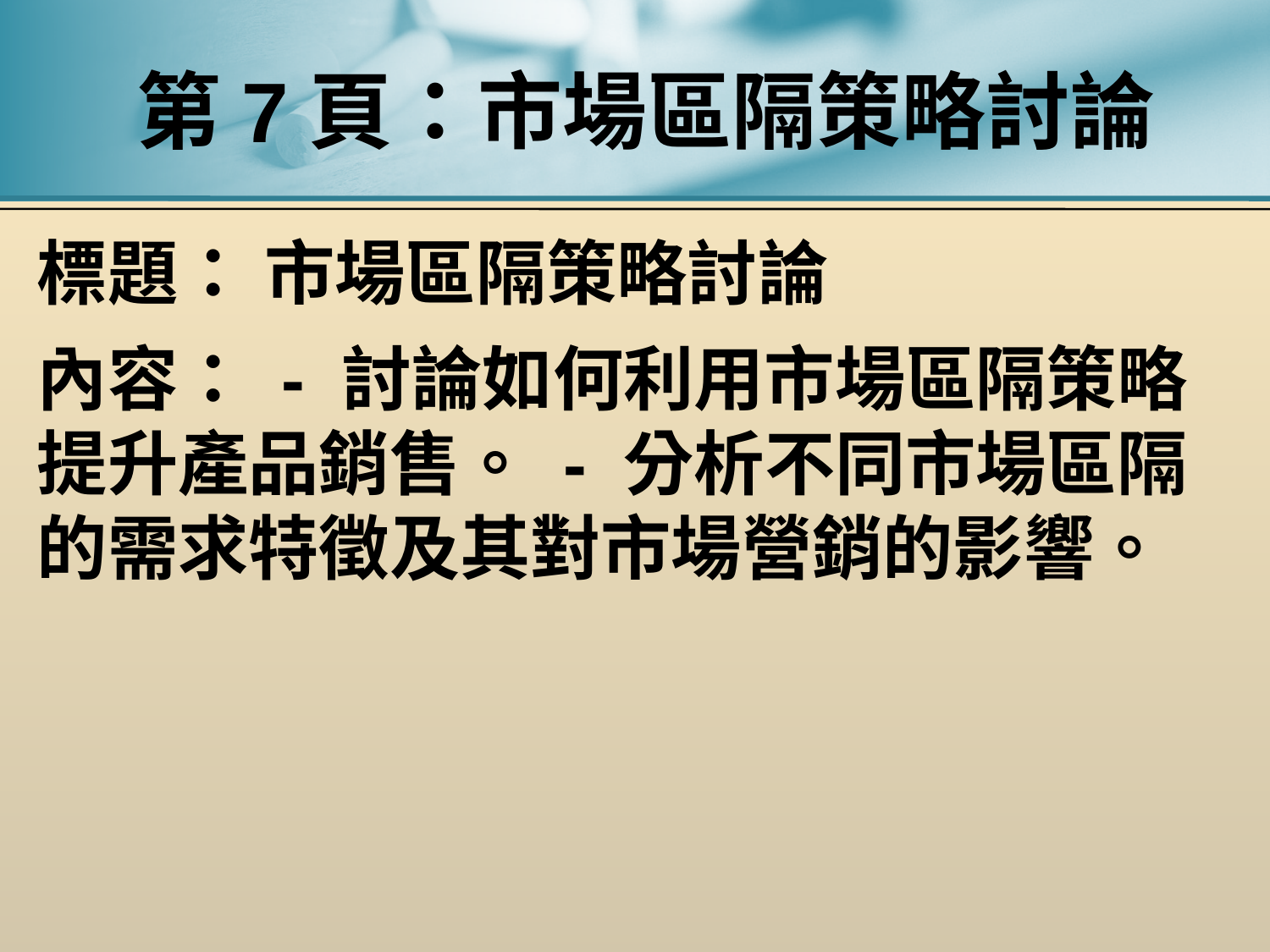

# 第7頁：市場區隔策略討論
標題： 市場區隔策略討論
內容： - 討論如何利用市場區隔策略提升產品銷售。 - 分析不同市場區隔的需求特徵及其對市場營銷的影響。